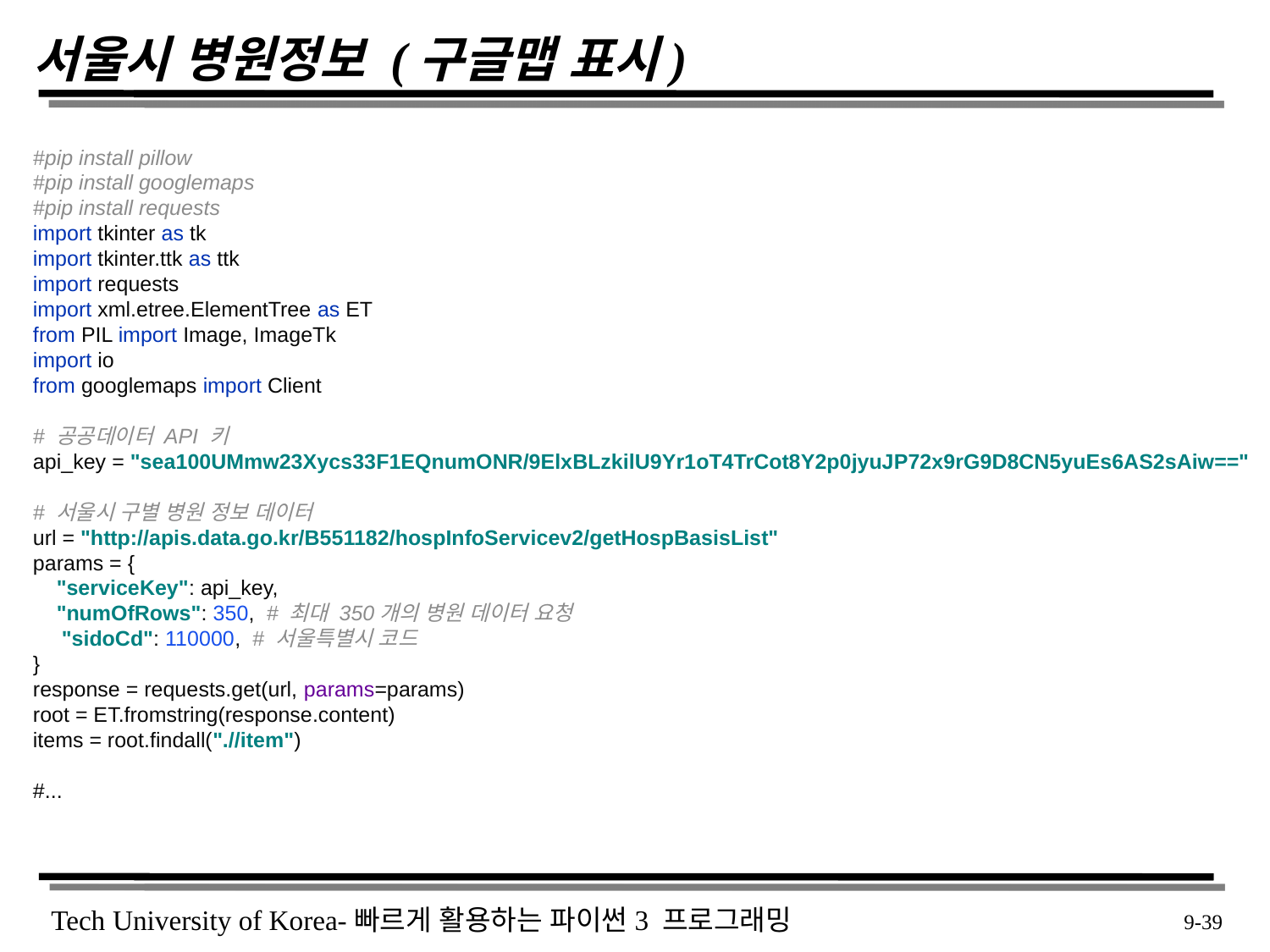

# 서울시 병원정보 (구글맵 표시)

#pip install pillow
#pip install googlemaps
#pip install requests
import tkinter as tk
import tkinter.ttk as ttk
import requests
import xml.etree.ElementTree as ET
from PIL import Image, ImageTk
import io
from googlemaps import Client
# 공공데이터 API 키
api_key = "sea100UMmw23Xycs33F1EQnumONR/9ElxBLzkilU9Yr1oT4TrCot8Y2p0jyuJP72x9rG9D8CN5yuEs6AS2sAiw=="
# 서울시 구별 병원 정보 데이터
url = "http://apis.data.go.kr/B551182/hospInfoServicev2/getHospBasisList"
params = {
    "serviceKey": api_key,
    "numOfRows": 350,  # 최대 350개의 병원 데이터 요청
    "sidoCd": 110000,  # 서울특별시 코드
}
response = requests.get(url, params=params)
root = ET.fromstring(response.content)
items = root.findall(".//item")

#...

 9-39